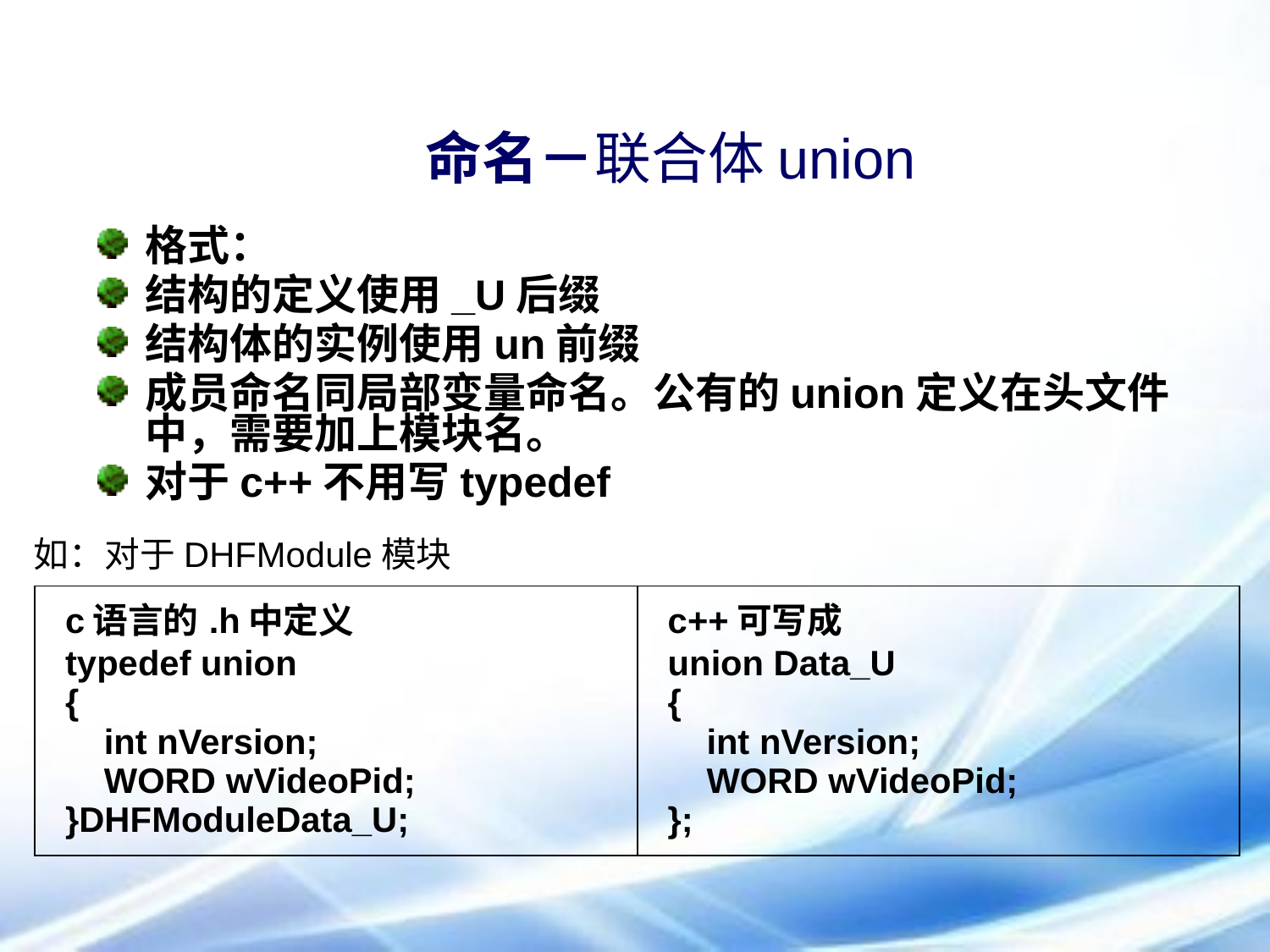

# 命名－联合体union
格式：
结构的定义使用_U后缀
结构体的实例使用un前缀
成员命名同局部变量命名。公有的union定义在头文件中，需要加上模块名。
对于c++不用写typedef
如：对于DHFModule模块
| c语言的.h中定义 typedef union { int nVersion; WORD wVideoPid; }DHFModuleData\_U; | c++可写成 union Data\_U { int nVersion; WORD wVideoPid; }; |
| --- | --- |